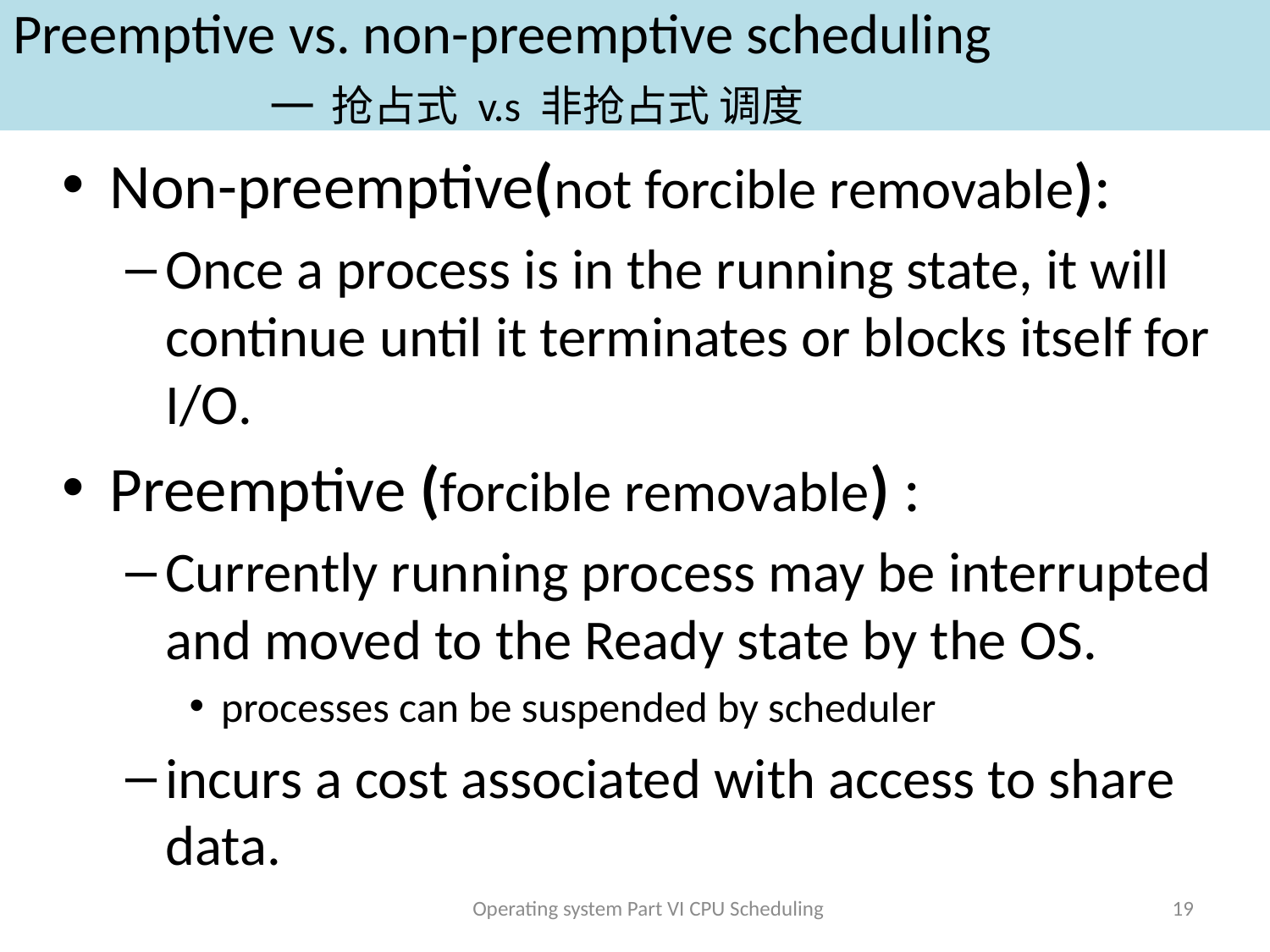

# Preemptive vs. non-preemptive scheduling —抢占式 v.s 非抢占式 调度
Non-preemptive(not forcible removable):
Once a process is in the running state, it will continue until it terminates or blocks itself for I/O.
Preemptive (forcible removable) :
Currently running process may be interrupted and moved to the Ready state by the OS.
processes can be suspended by scheduler
incurs a cost associated with access to share data.
Operating system Part VI CPU Scheduling
19